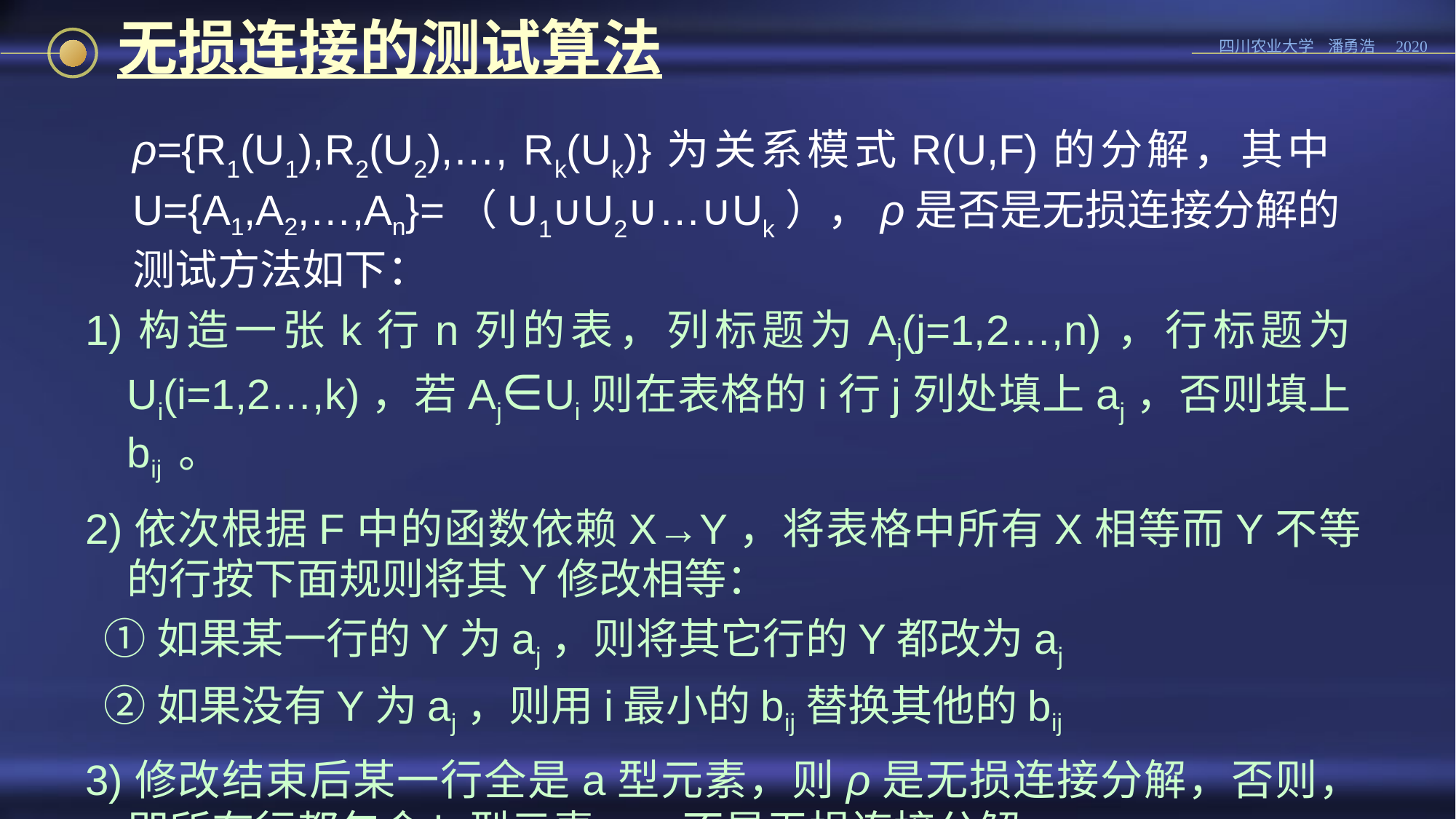

# 无损连接的测试算法
ρ={R1(U1),R2(U2),…, Rk(Uk)}为关系模式R(U,F)的分解，其中U={A1,A2,…,An}=（U1∪U2∪…∪Uk），ρ是否是无损连接分解的测试方法如下：
1)构造一张k行n列的表，列标题为Aj(j=1,2…,n)，行标题为Ui(i=1,2…,k)，若Aj∈Ui则在表格的i行j列处填上aj，否则填上bij 。
2)依次根据F中的函数依赖X→Y，将表格中所有X相等而Y不等的行按下面规则将其Y修改相等：
  ①如果某一行的Y为aj，则将其它行的Y都改为aj
  ②如果没有Y为aj，则用i最小的bij替换其他的bij
3)修改结束后某一行全是a型元素，则ρ是无损连接分解，否则，即所有行都包含b型元素，ρ不是无损连接分解。